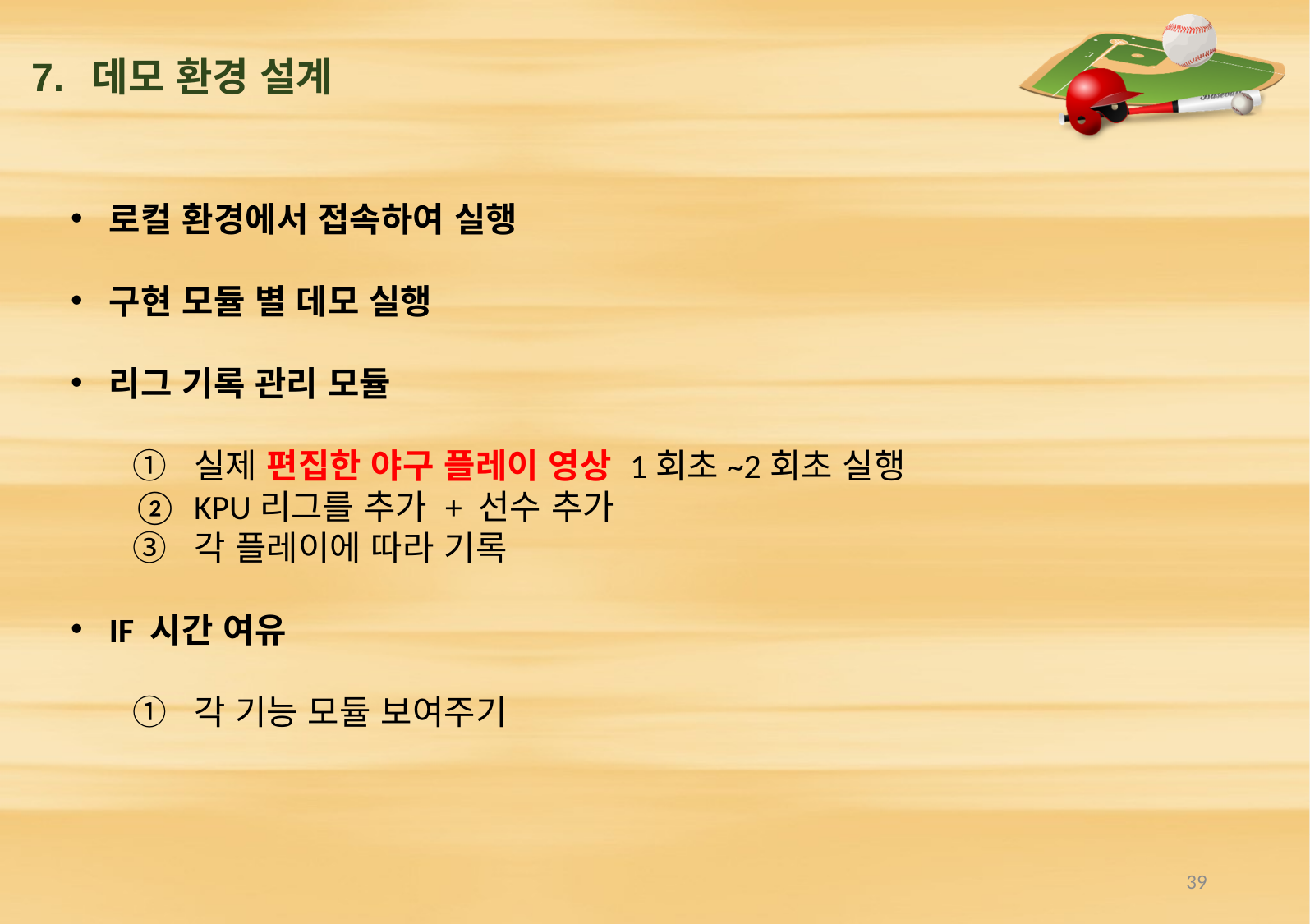

7. 데모 환경 설계
로컬 환경에서 접속하여 실행

구현 모듈 별 데모 실행

리그 기록 관리 모듈

실제 편집한 야구 플레이 영상 1회초~2회초 실행
KPU리그를 추가 + 선수 추가
각 플레이에 따라 기록

IF 시간 여유

각 기능 모듈 보여주기

39